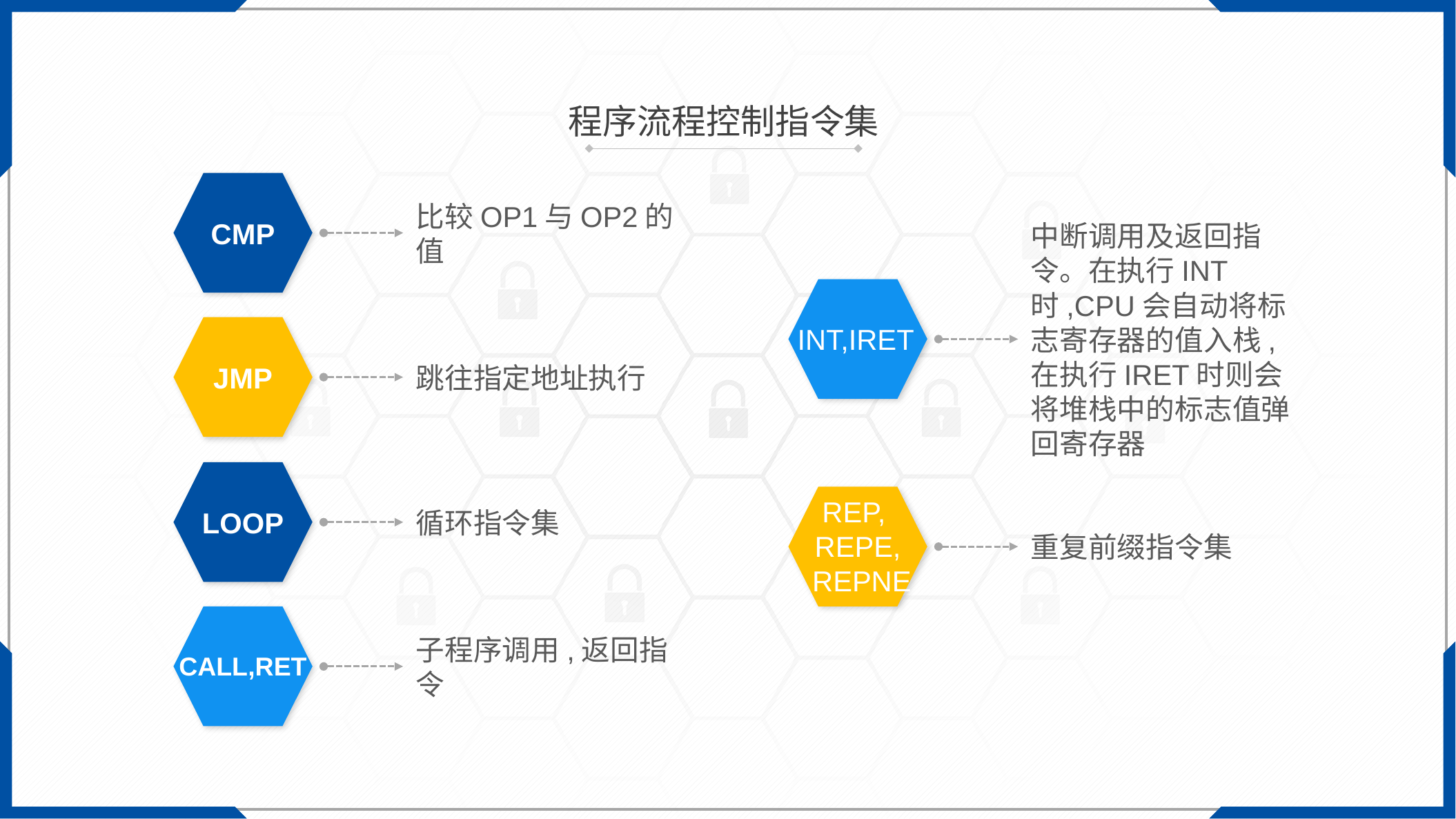

程序流程控制指令集
CMP
比较OP1与OP2的值
中断调用及返回指令。在执行INT时,CPU会自动将标志寄存器的值入栈,在执行IRET时则会将堆栈中的标志值弹回寄存器

INT,IRET
JMP
跳往指定地址执行

循环指令集

重复前缀指令集
REP,
REPE,
 REPNE
LOOP

子程序调用,返回指令
CALL,RET